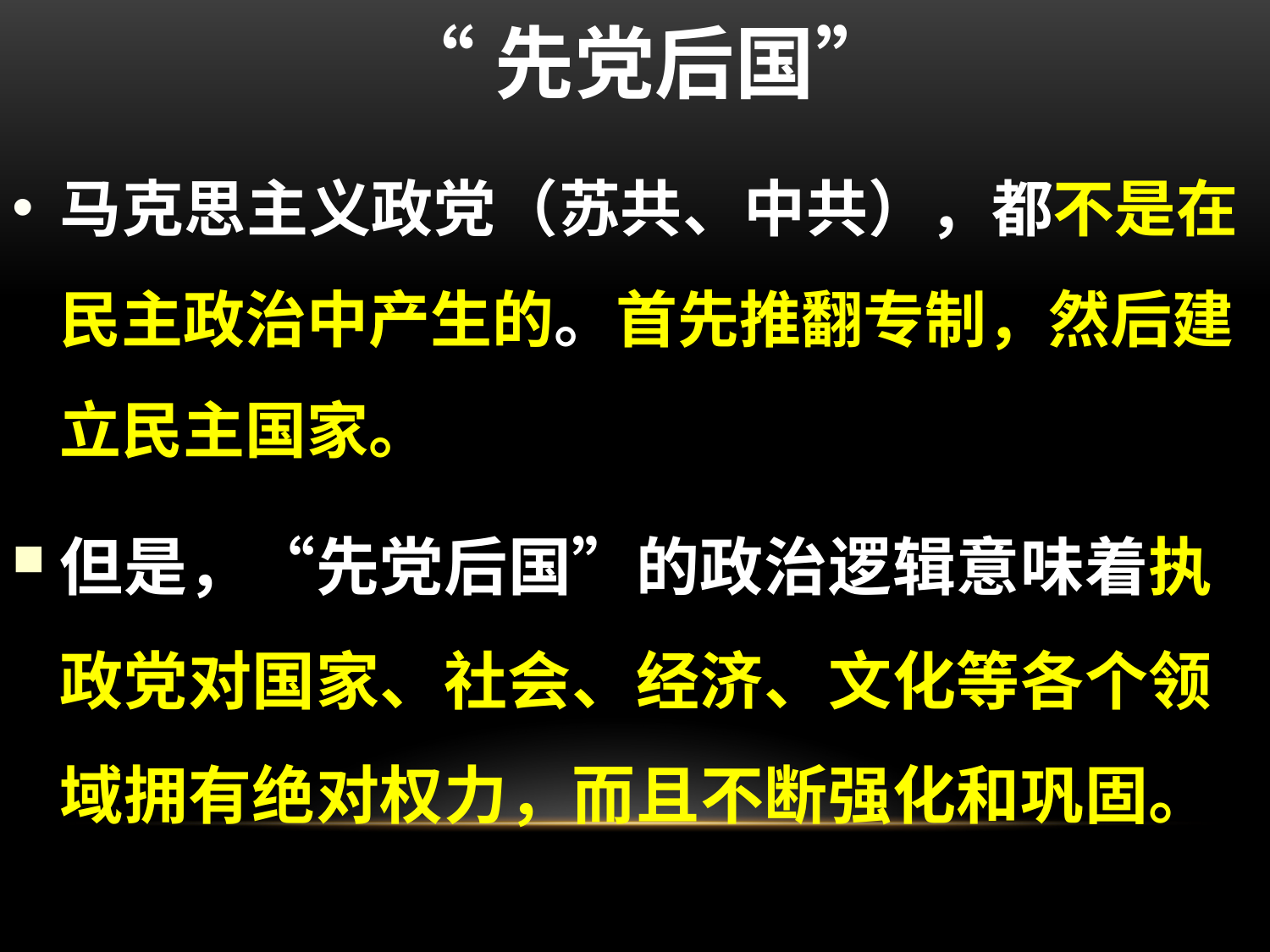

# “先党后国”
马克思主义政党（苏共、中共），都不是在民主政治中产生的。首先推翻专制，然后建立民主国家。
但是，“先党后国”的政治逻辑意味着执政党对国家、社会、经济、文化等各个领域拥有绝对权力，而且不断强化和巩固。